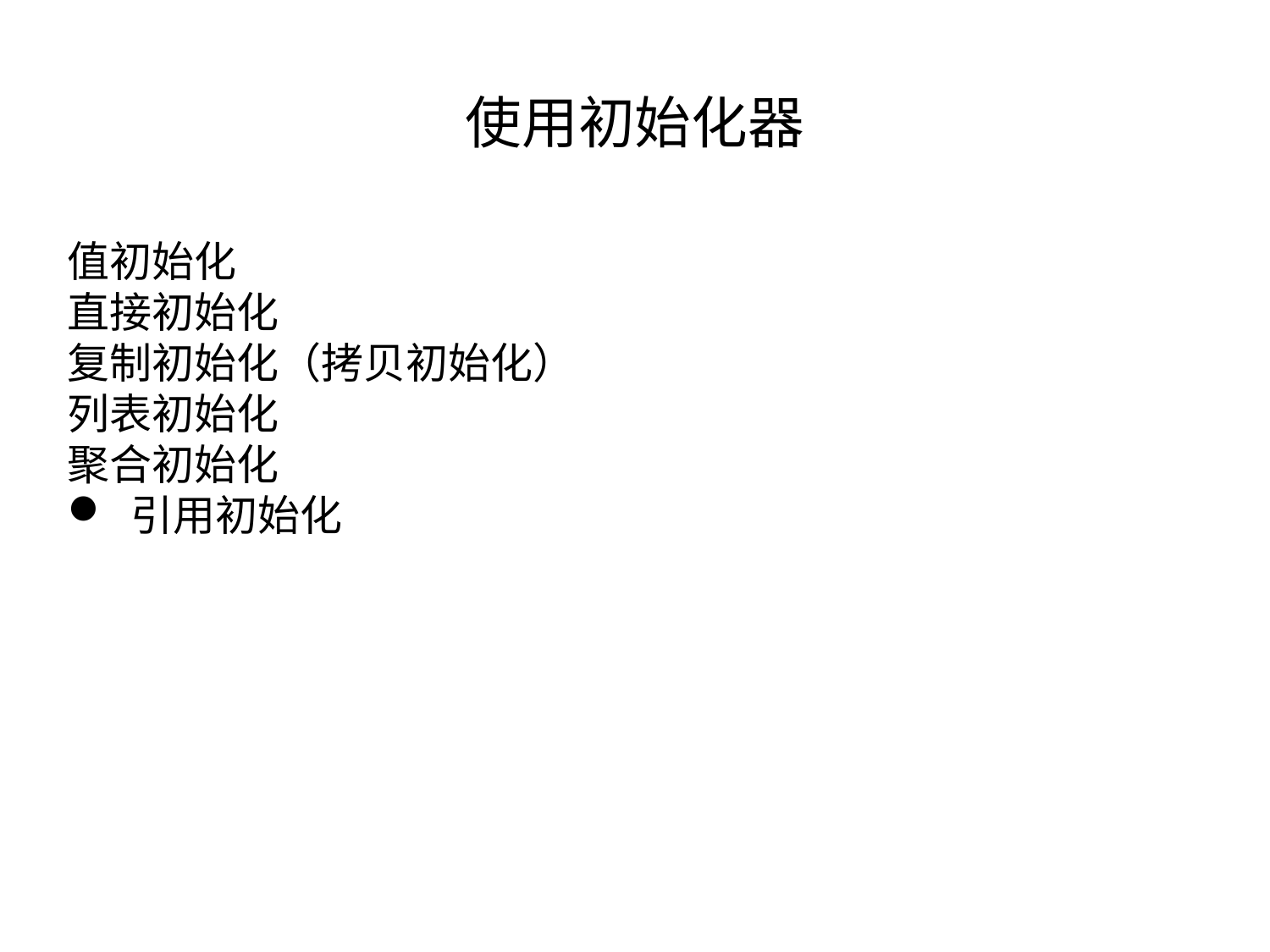

使用初始化器
值初始化
直接初始化
复制初始化（拷贝初始化）
列表初始化
聚合初始化
引用初始化